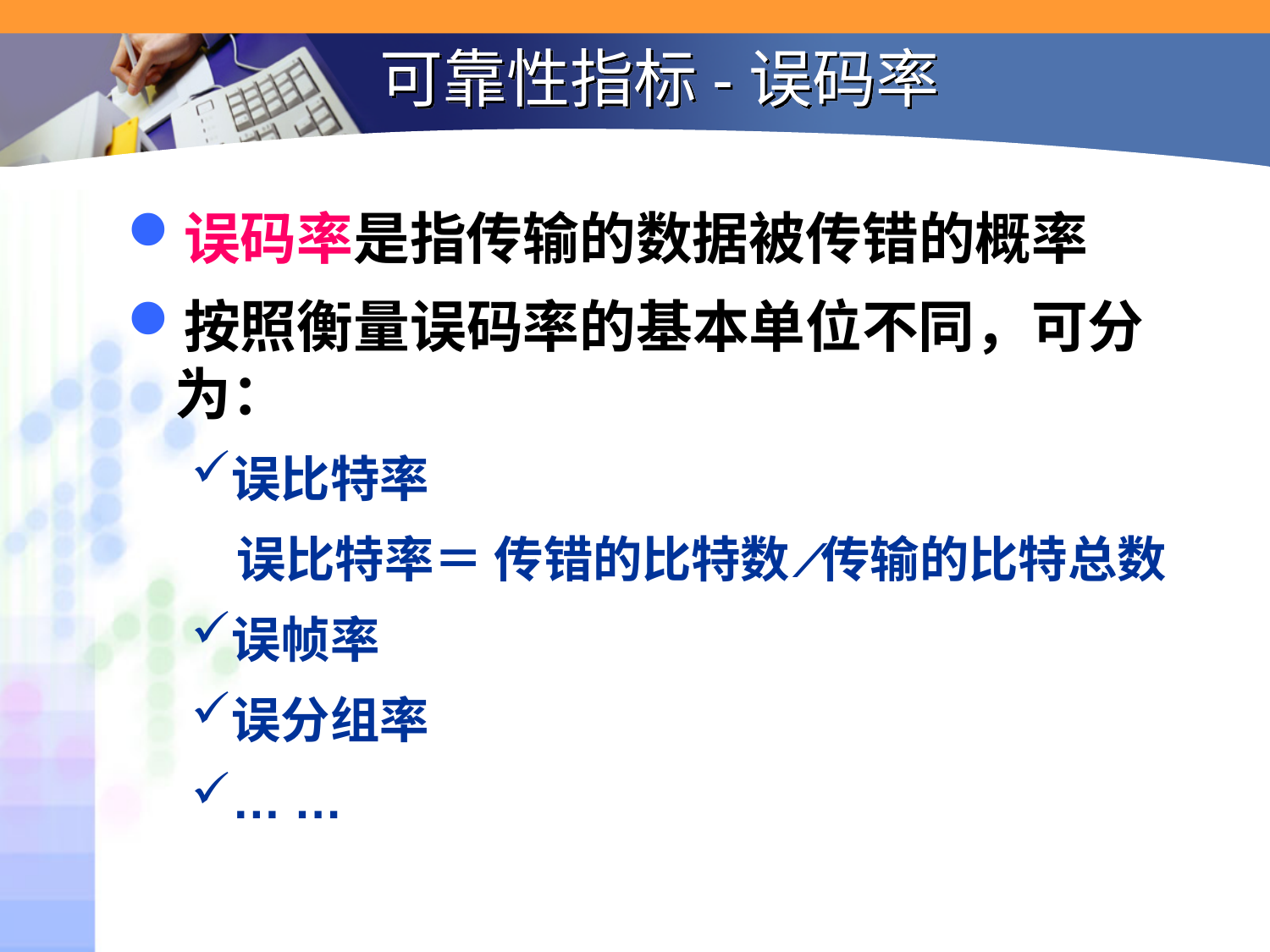

# 可靠性指标-误码率
误码率是指传输的数据被传错的概率
按照衡量误码率的基本单位不同，可分为：
误比特率
   误比特率＝ 传错的比特数 ⁄ 传输的比特总数
误帧率
误分组率
… …